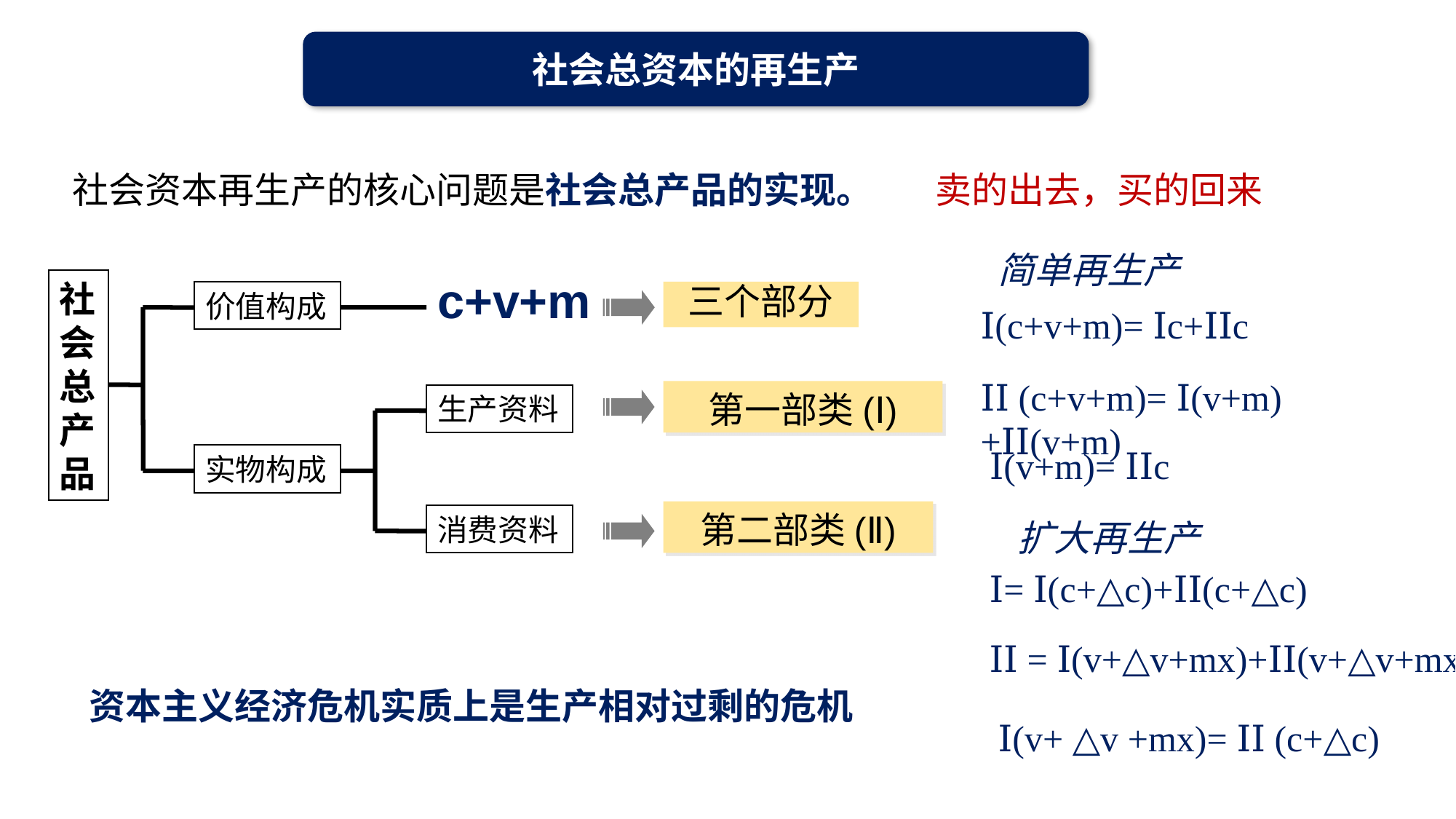

社会总资本的再生产
卖的出去，买的回来
社会资本再生产的核心问题是社会总产品的实现。
简单再生产
c+v+m
社会总产品
价值构成
三个部分

第一部类(Ⅰ)

生产资料

实物构成

第二部类(Ⅱ)
消费资料

Ⅰ(c+v+m)= Ⅰc+ⅠⅠc
ⅠⅠ (c+v+m)= Ⅰ(v+m)+ⅠⅠ(v+m)
Ⅰ(v+m)= ⅠⅠc
扩大再生产
Ⅰ= Ⅰ(c+△c)+ⅠⅠ(c+△c)
ⅠⅠ = Ⅰ(v+△v+mx)+ⅠⅠ(v+△v+mx)
资本主义经济危机实质上是生产相对过剩的危机
Ⅰ(v+ △v +mx)= ⅠⅠ (c+△c)